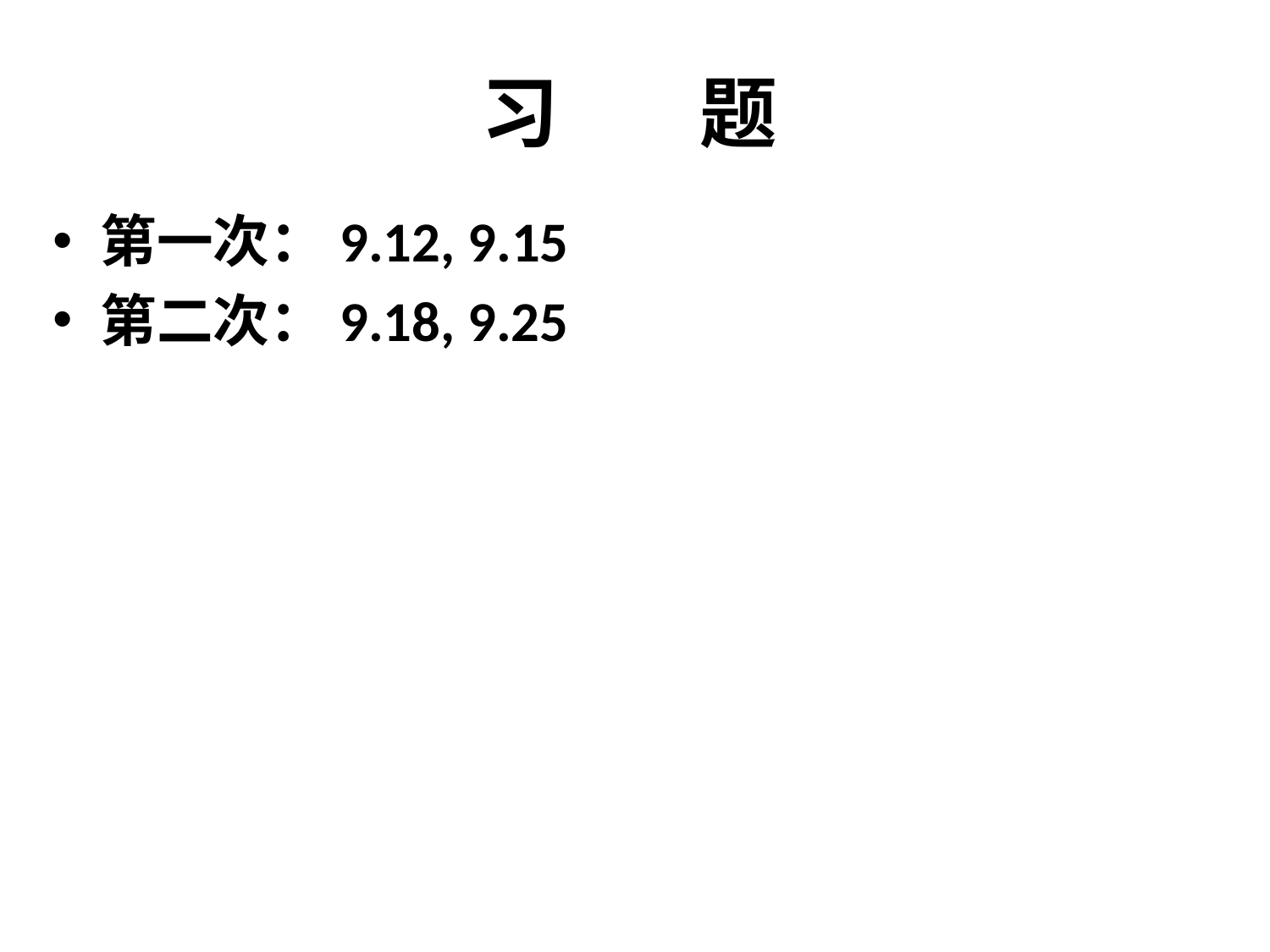

# 习        题
第一次：9.12, 9.15
第二次：9.18, 9.25